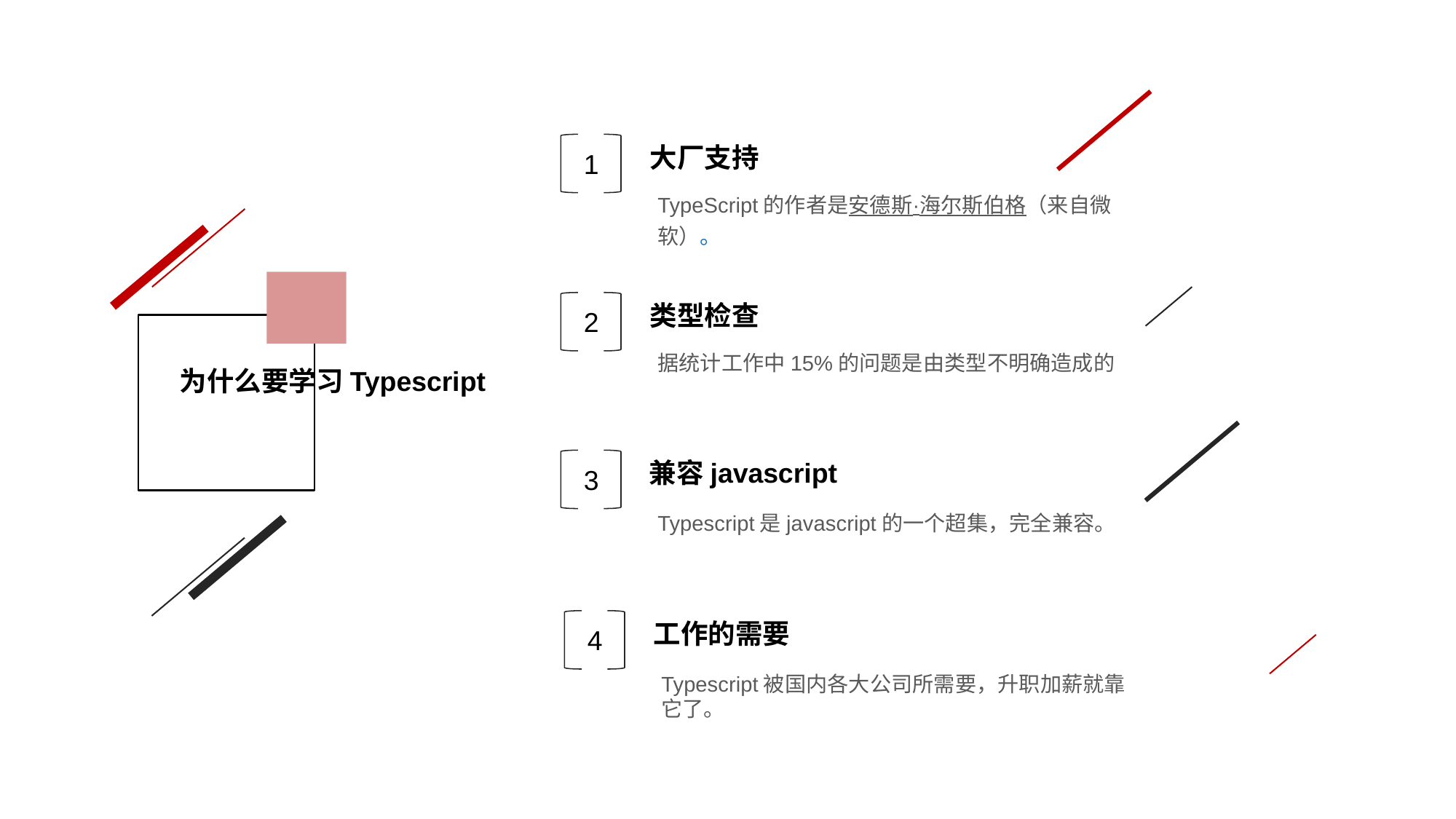

大厂支持
1
TypeScript的作者是安德斯·海尔斯伯格（来自微软）。

类型检查
2
据统计工作中15%的问题是由类型不明确造成的

为什么要学习Typescript

兼容javascript
3
Typescript是javascript的一个超集，完全兼容。

工作的需要
4
Typescript被国内各大公司所需要，升职加薪就靠它了。